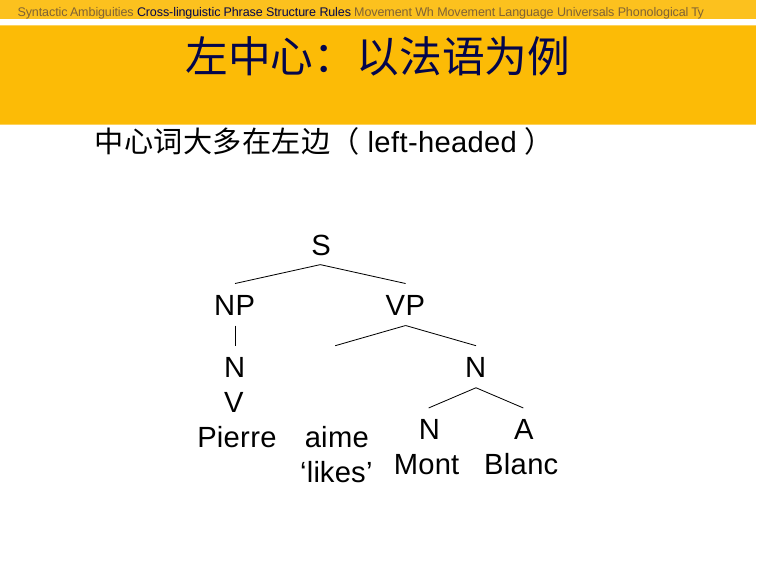

Syntactic Ambiguities Cross-linguistic Phrase Structure Rules Movement Wh Movement Language Universals Phonological Ty
# 左中心：以法语为例
中心词大多在左边（left-headed）

S

VP
NP
N	V
Pierre	aime
‘likes’

N

N	A
Mont	Blanc